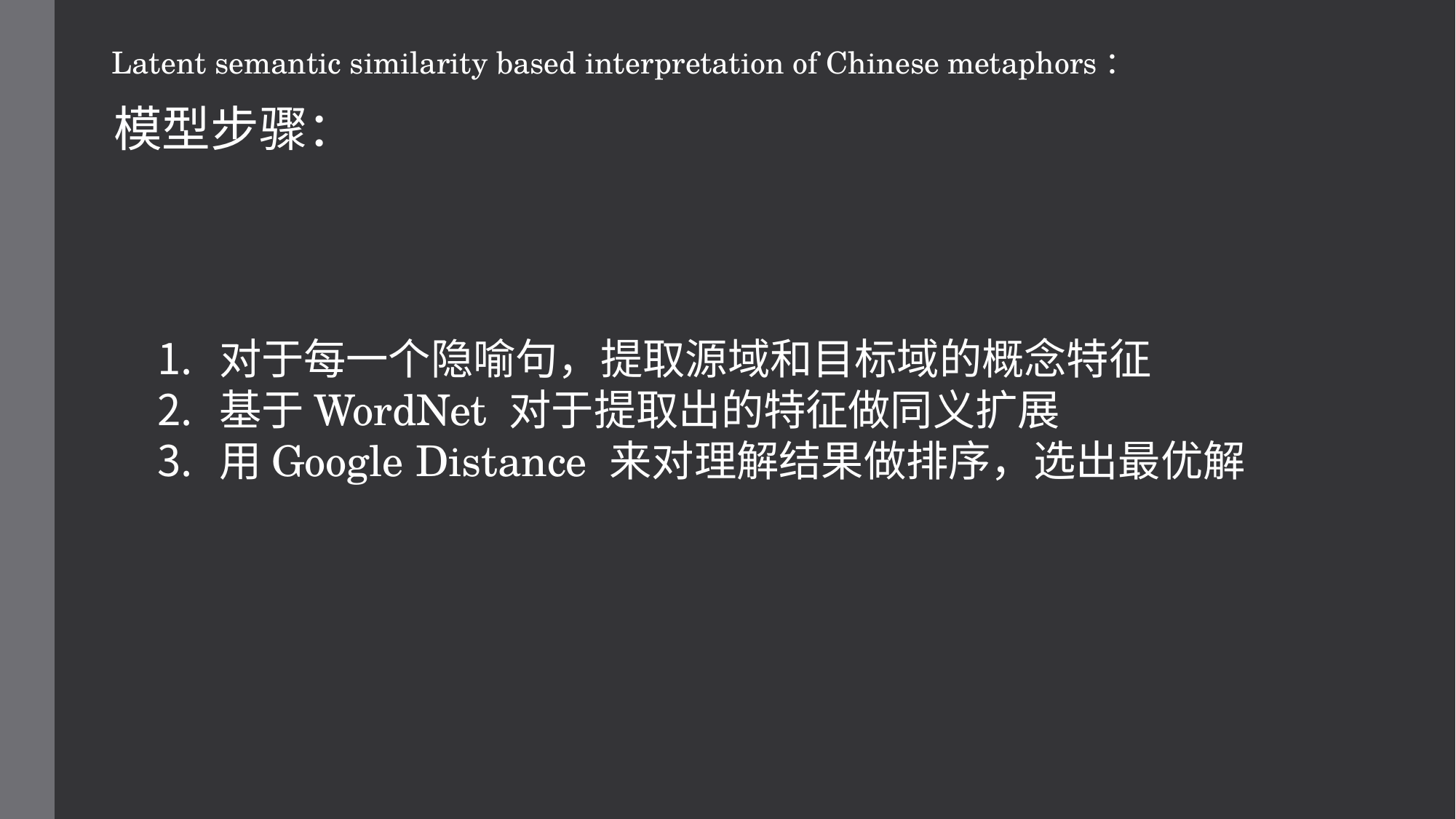

Latent semantic similarity based interpretation of Chinese metaphors：
模型步骤：
对于每一个隐喻句，提取源域和目标域的概念特征
基于WordNet 对于提取出的特征做同义扩展
用Google Distance 来对理解结果做排序，选出最优解